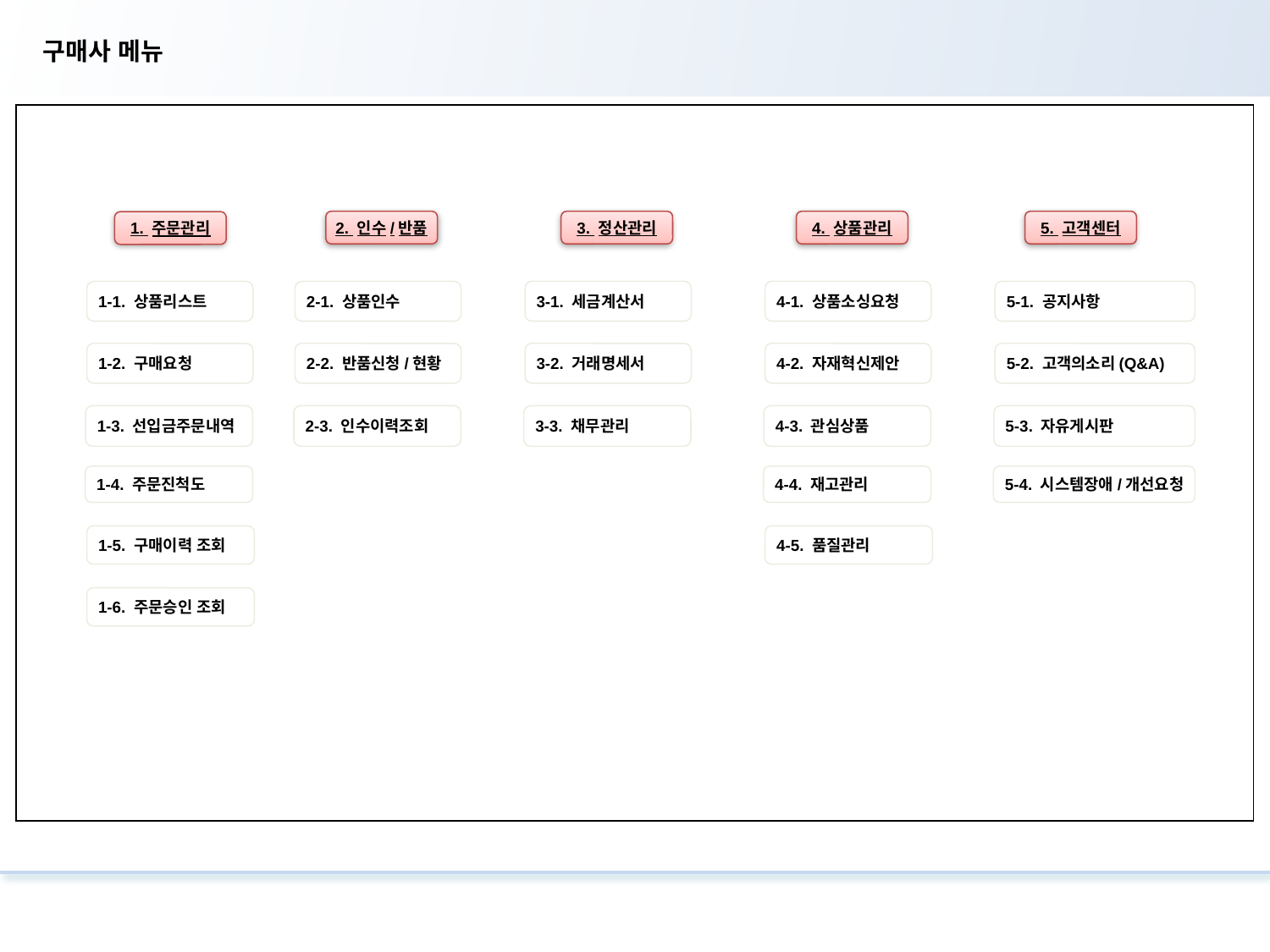

구매사 메뉴
|  |
| --- |
2. 인수/반품
3. 정산관리
4. 상품관리
5. 고객센터
1. 주문관리
1-1. 상품리스트
2-1. 상품인수
3-1. 세금계산서
4-1. 상품소싱요청
5-1. 공지사항
1-2. 구매요청
2-2. 반품신청/현황
3-2. 거래명세서
4-2. 자재혁신제안
5-2. 고객의소리(Q&A)
1-3. 선입금주문내역
2-3. 인수이력조회
3-3. 채무관리
4-3. 관심상품
5-3. 자유게시판
1-4. 주문진척도
4-4. 재고관리
5-4. 시스템장애/개선요청
1-5. 구매이력 조회
4-5. 품질관리
1-6. 주문승인 조회